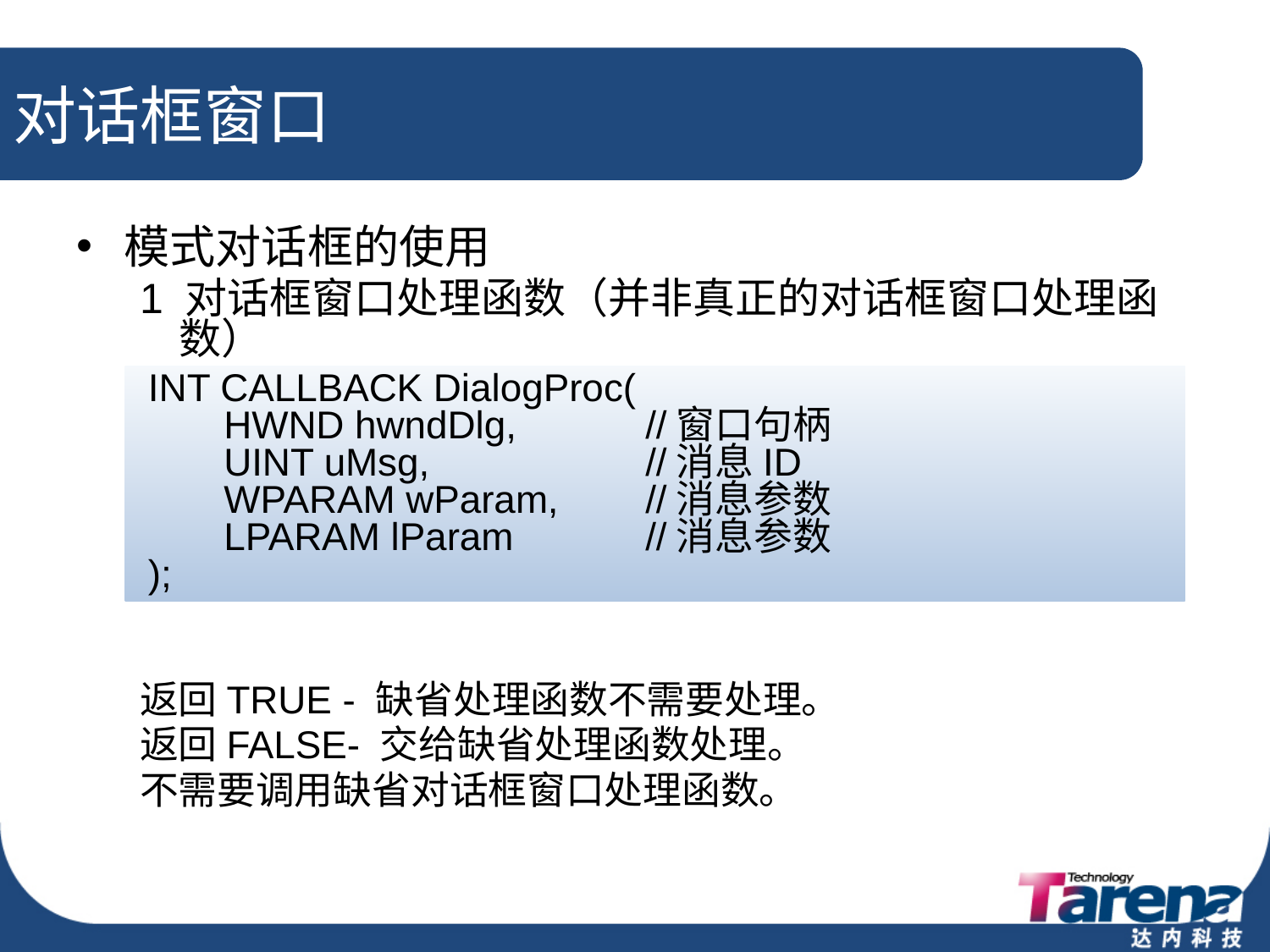

# 对话框窗口
模式对话框的使用
1 对话框窗口处理函数（并非真正的对话框窗口处理函数）

返回TRUE - 缺省处理函数不需要处理。
返回FALSE- 交给缺省处理函数处理。
不需要调用缺省对话框窗口处理函数。
 INT CALLBACK DialogProc(
        HWND hwndDlg,  	//窗口句柄
        UINT uMsg,     		//消息ID
        WPARAM wParam, 	//消息参数
        LPARAM lParam  	//消息参数
 );